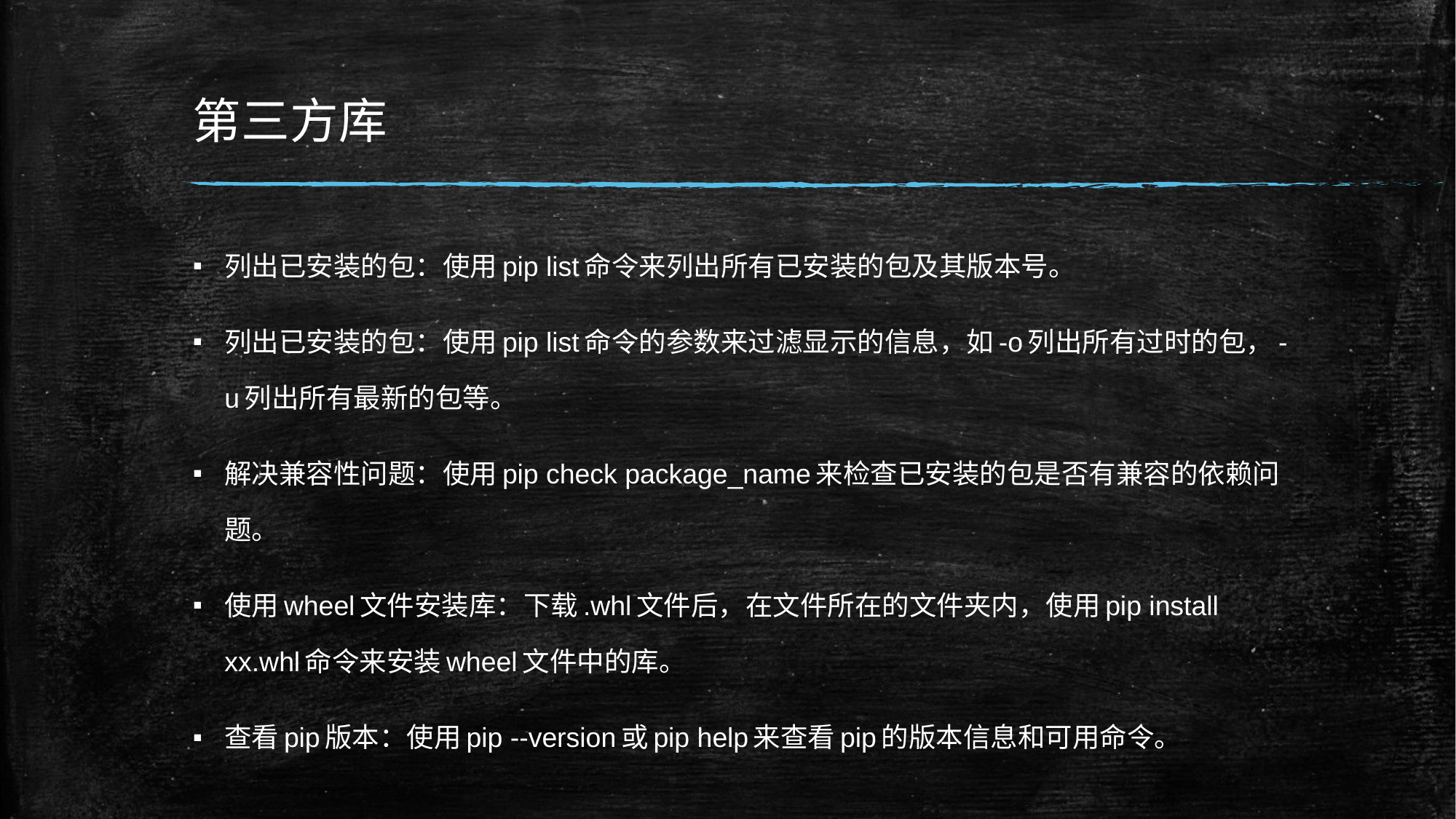

# 第三方库
列出已安装的包：使用pip list命令来列出所有已安装的包及其版本号。
列出已安装的包：使用pip list命令的参数来过滤显示的信息，如-o列出所有过时的包，-u列出所有最新的包等。
解决兼容性问题：使用pip check package_name来检查已安装的包是否有兼容的依赖问题。
使用wheel文件安装库：下载.whl文件后，在文件所在的文件夹内，使用pip install xx.whl命令来安装wheel文件中的库。
查看pip版本：使用pip --version或pip help来查看pip的版本信息和可用命令。